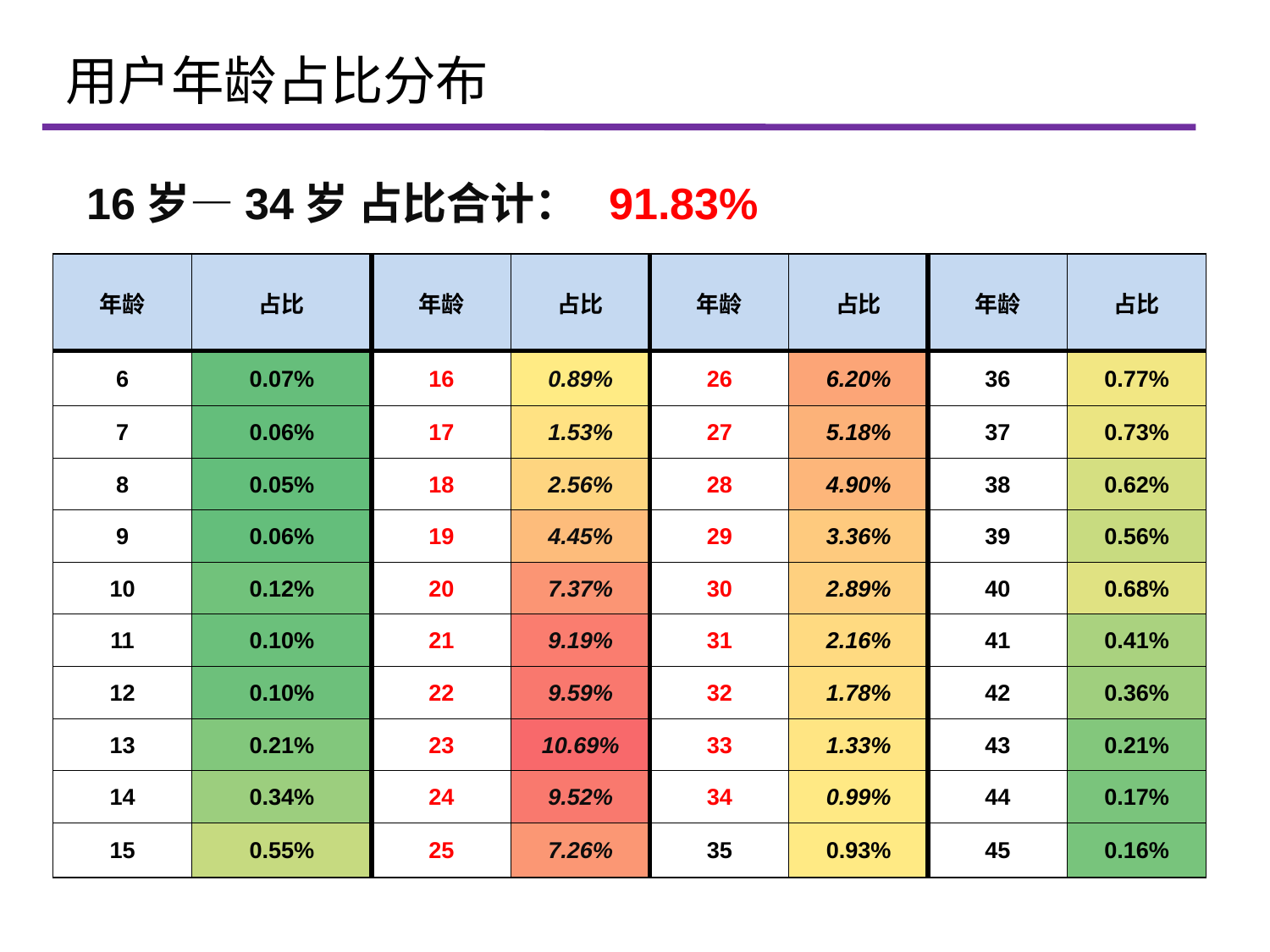

# 用户年龄占比分布
16岁—34岁 占比合计：  91.83%
| 年龄 | 占比 | 年龄 | 占比 | 年龄 | 占比 | 年龄 | 占比 |
| --- | --- | --- | --- | --- | --- | --- | --- |
| 6 | 0.07% | 16 | 0.89% | 26 | 6.20% | 36 | 0.77% |
| 7 | 0.06% | 17 | 1.53% | 27 | 5.18% | 37 | 0.73% |
| 8 | 0.05% | 18 | 2.56% | 28 | 4.90% | 38 | 0.62% |
| 9 | 0.06% | 19 | 4.45% | 29 | 3.36% | 39 | 0.56% |
| 10 | 0.12% | 20 | 7.37% | 30 | 2.89% | 40 | 0.68% |
| 11 | 0.10% | 21 | 9.19% | 31 | 2.16% | 41 | 0.41% |
| 12 | 0.10% | 22 | 9.59% | 32 | 1.78% | 42 | 0.36% |
| 13 | 0.21% | 23 | 10.69% | 33 | 1.33% | 43 | 0.21% |
| 14 | 0.34% | 24 | 9.52% | 34 | 0.99% | 44 | 0.17% |
| 15 | 0.55% | 25 | 7.26% | 35 | 0.93% | 45 | 0.16% |